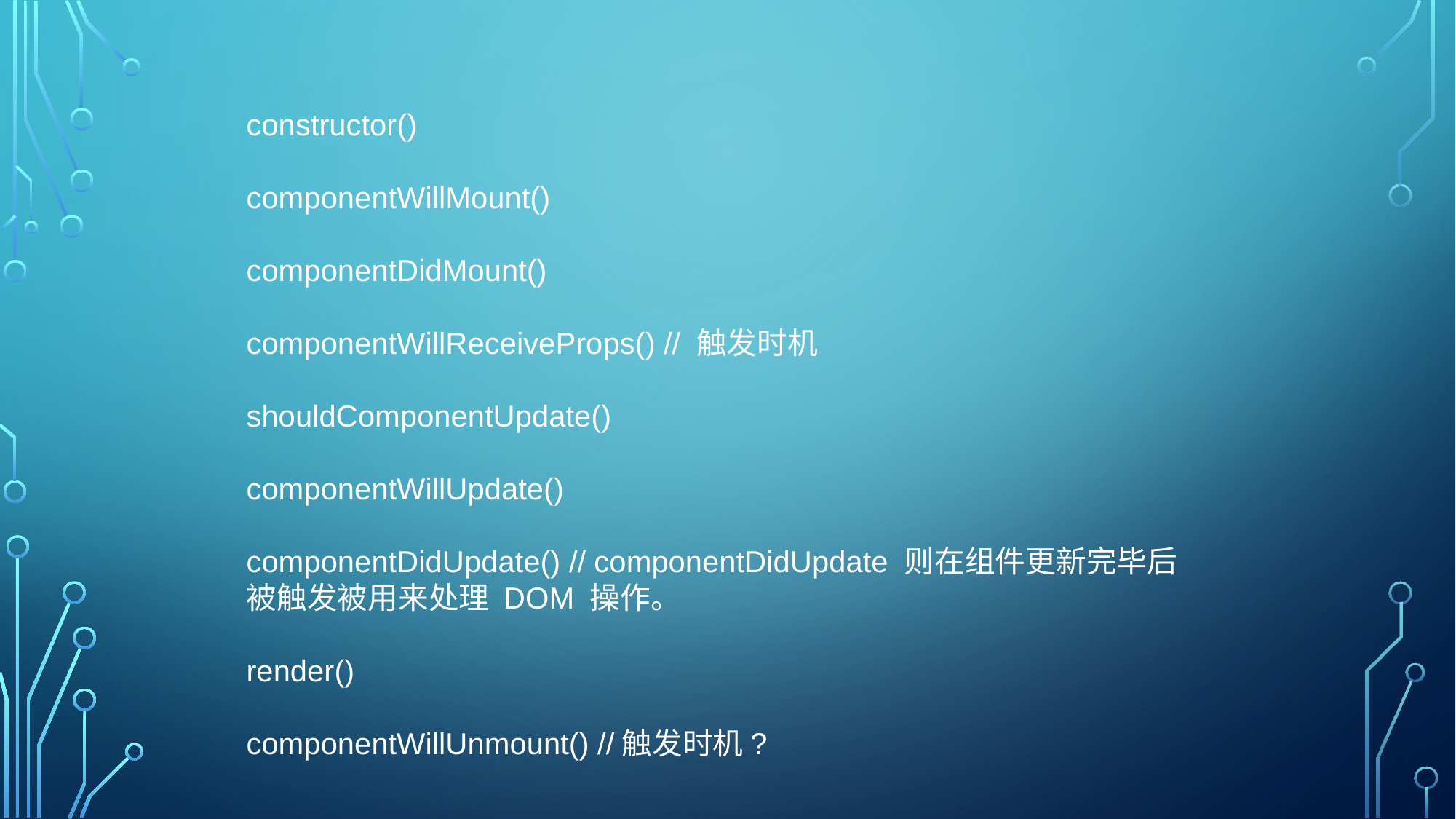

constructor()

componentWillMount()

componentDidMount()

componentWillReceiveProps() // 触发时机

shouldComponentUpdate()

componentWillUpdate()

componentDidUpdate() // componentDidUpdate 则在组件更新完毕后被触发被用来处理 DOM 操作。

render()

componentWillUnmount() //触发时机?